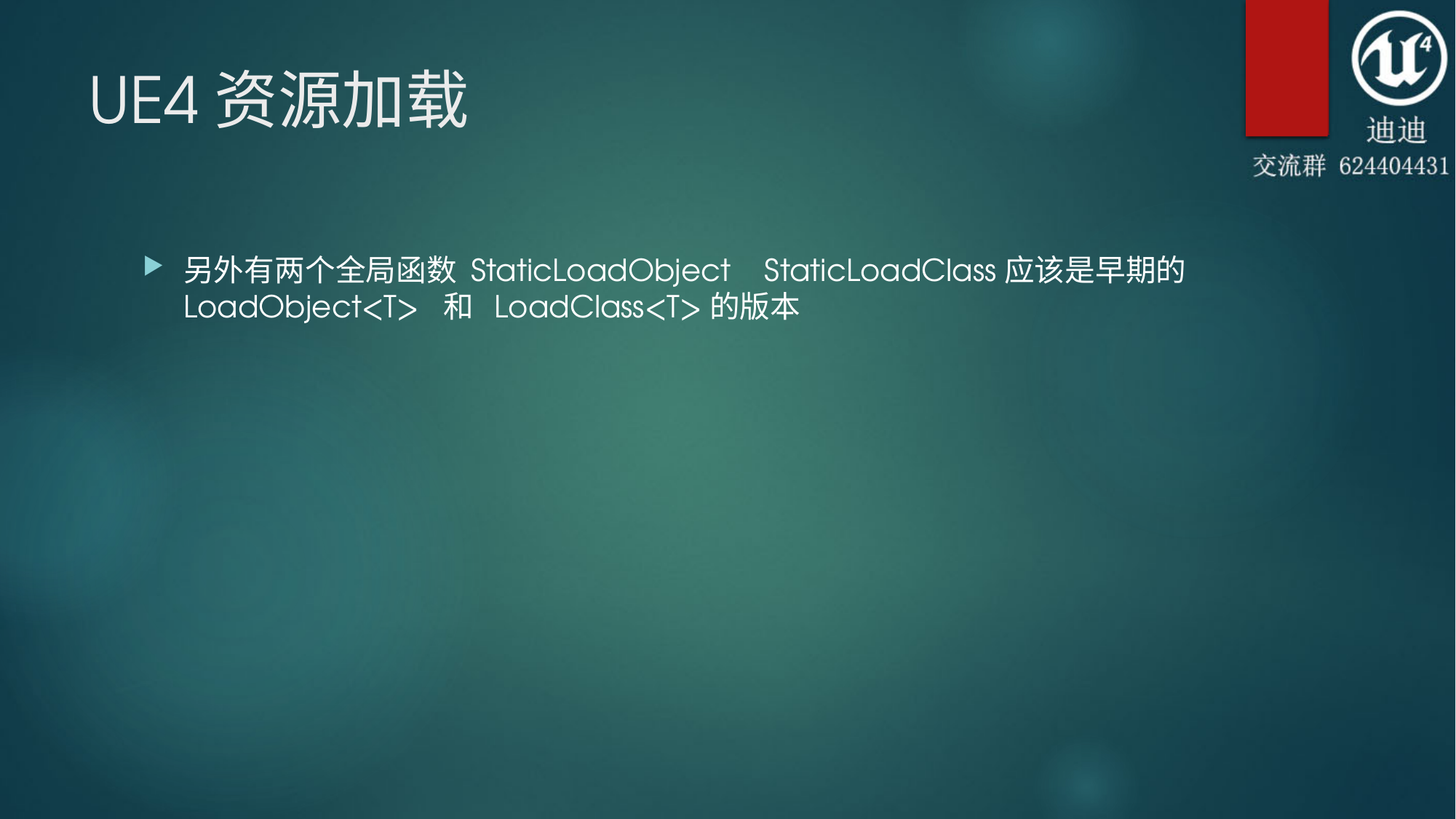

# UE4资源加载
另外有两个全局函数 StaticLoadObject    StaticLoadClass应该是早期的LoadObject<T>  和  LoadClass<T>的版本